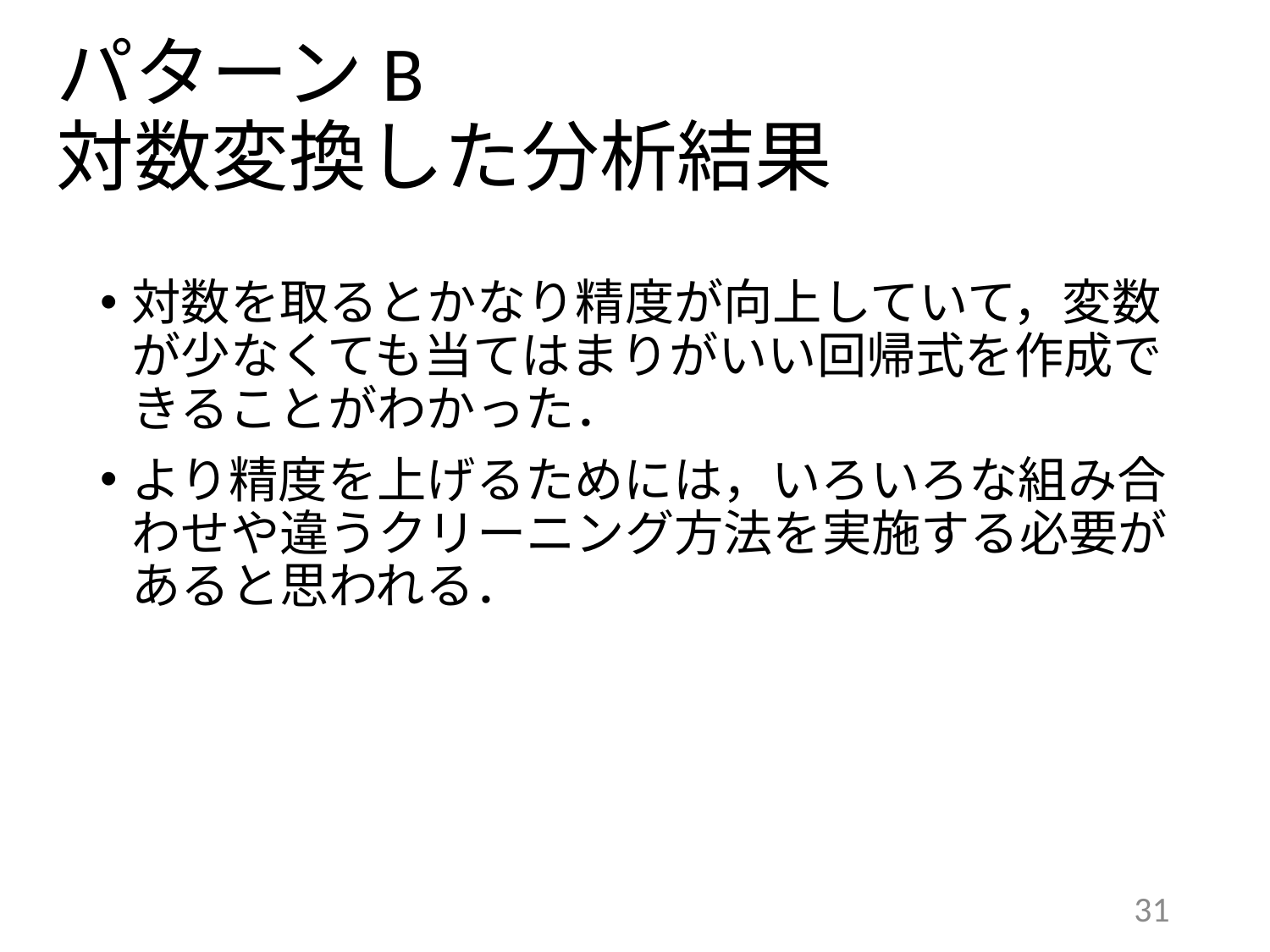

# パターンB 対数変換した分析結果
対数を取るとかなり精度が向上していて，変数が少なくても当てはまりがいい回帰式を作成できることがわかった．
より精度を上げるためには，いろいろな組み合わせや違うクリーニング方法を実施する必要があると思われる．
31